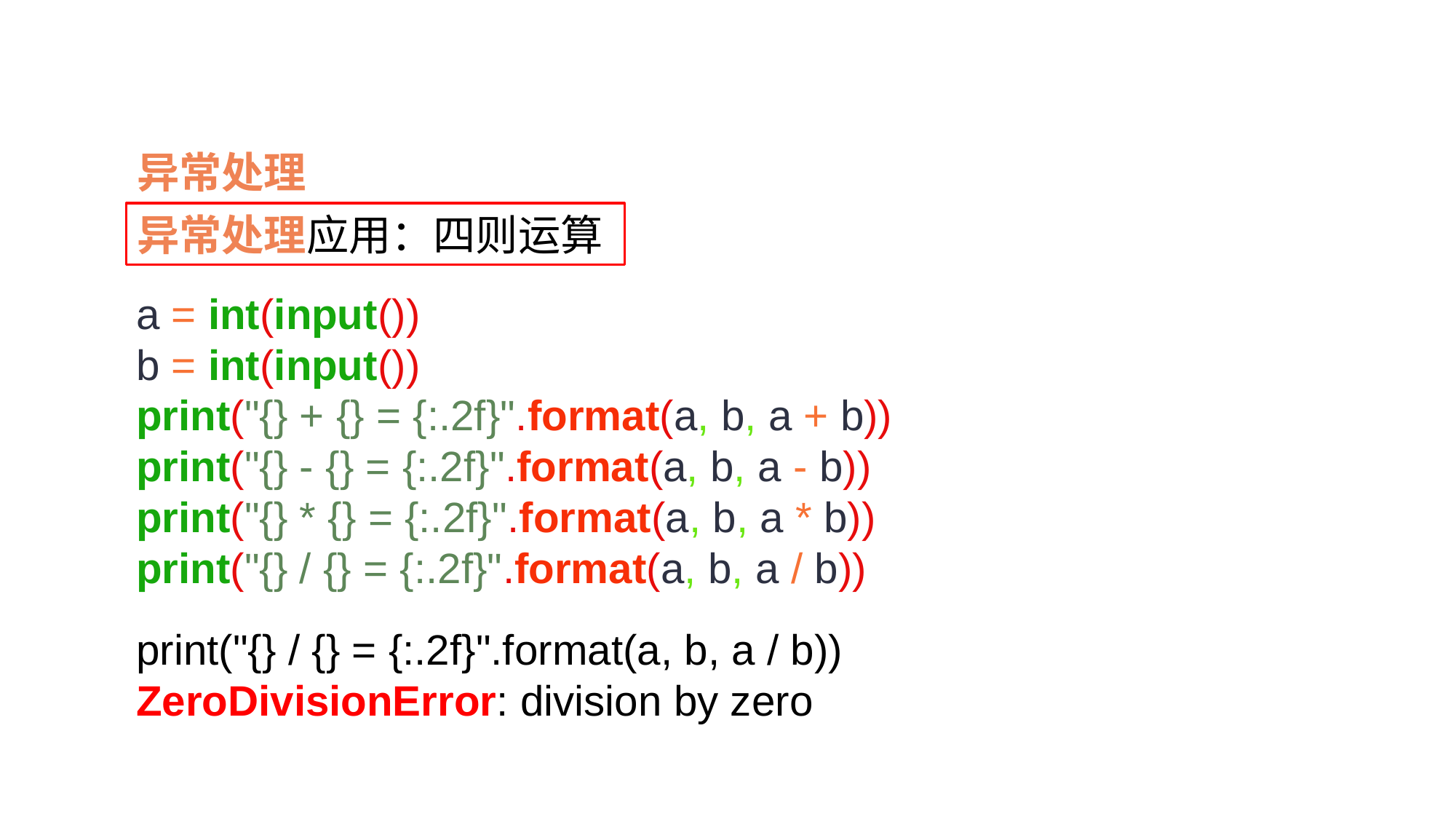

异常处理
异常处理应用：四则运算
a = int(input())
b = int(input())
print("{} + {} = {:.2f}".format(a, b, a + b))
print("{} - {} = {:.2f}".format(a, b, a - b))
print("{} * {} = {:.2f}".format(a, b, a * b))
print("{} / {} = {:.2f}".format(a, b, a / b))
print("{} / {} = {:.2f}".format(a, b, a / b))
ZeroDivisionError: division by zero